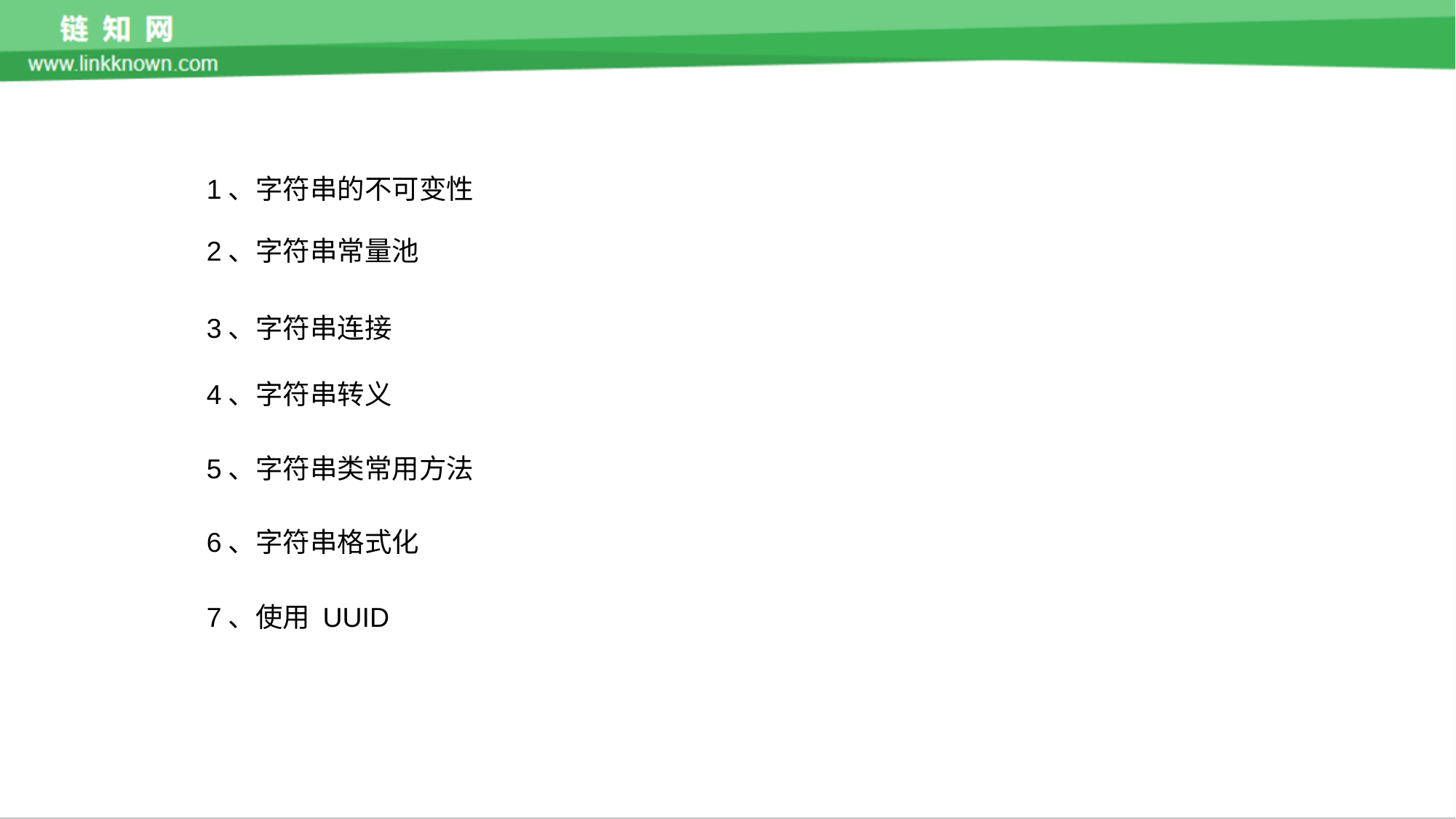

1、字符串的不可变性
2、字符串常量池
3、字符串连接
4、字符串转义
5、字符串类常用方法
6、字符串格式化
7、使用 UUID